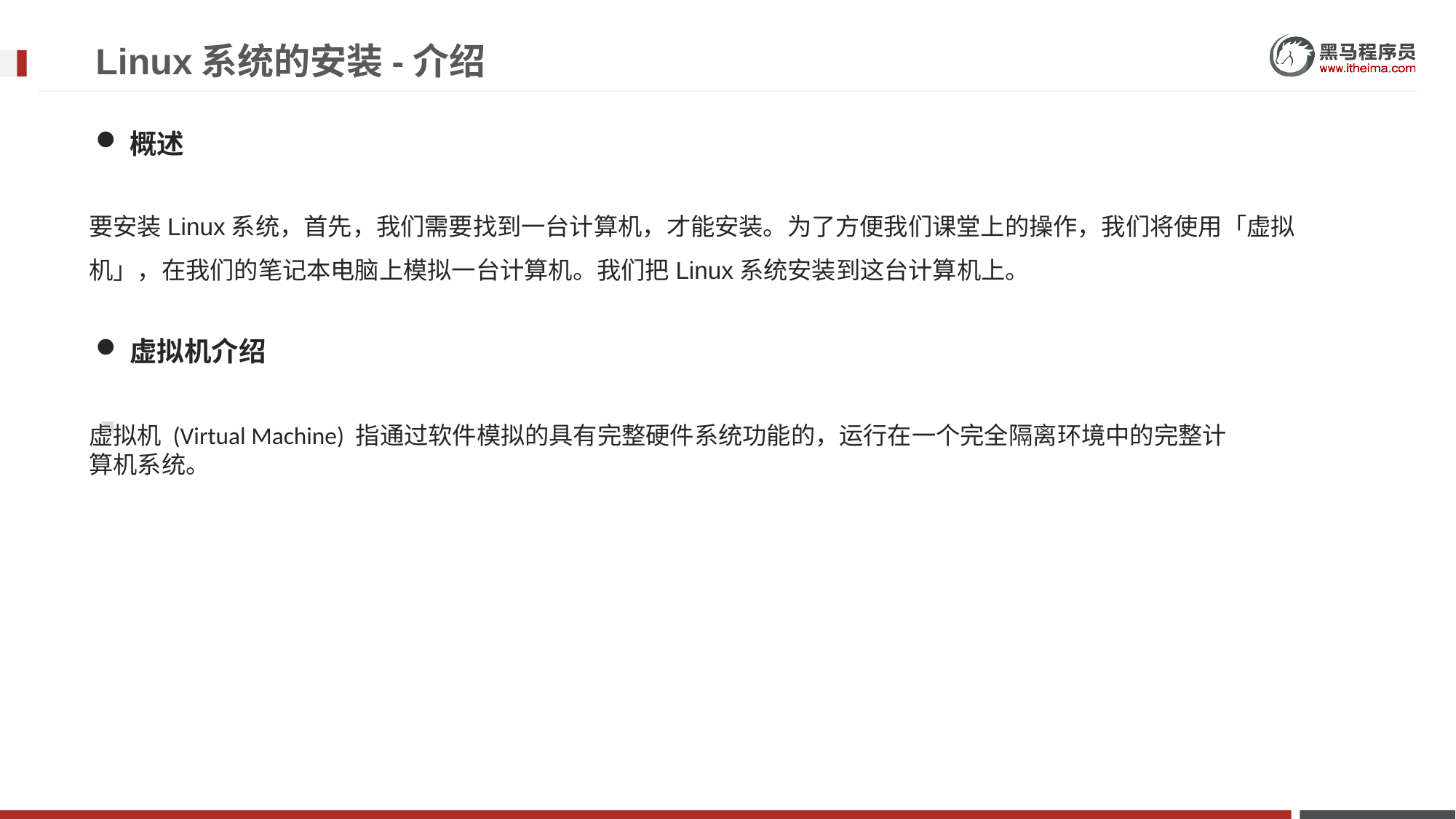

# Linux系统的安装-介绍
概述
要安装Linux系统，首先，我们需要找到一台计算机，才能安装。为了方便我们课堂上的操作，我们将使用「虚拟机」，在我们的笔记本电脑上模拟一台计算机。我们把Linux系统安装到这台计算机上。

虚拟机介绍
虚拟机 (Virtual Machine) 指通过软件模拟的具有完整硬件系统功能的，运行在一个完全隔离环境中的完整计算机系统。